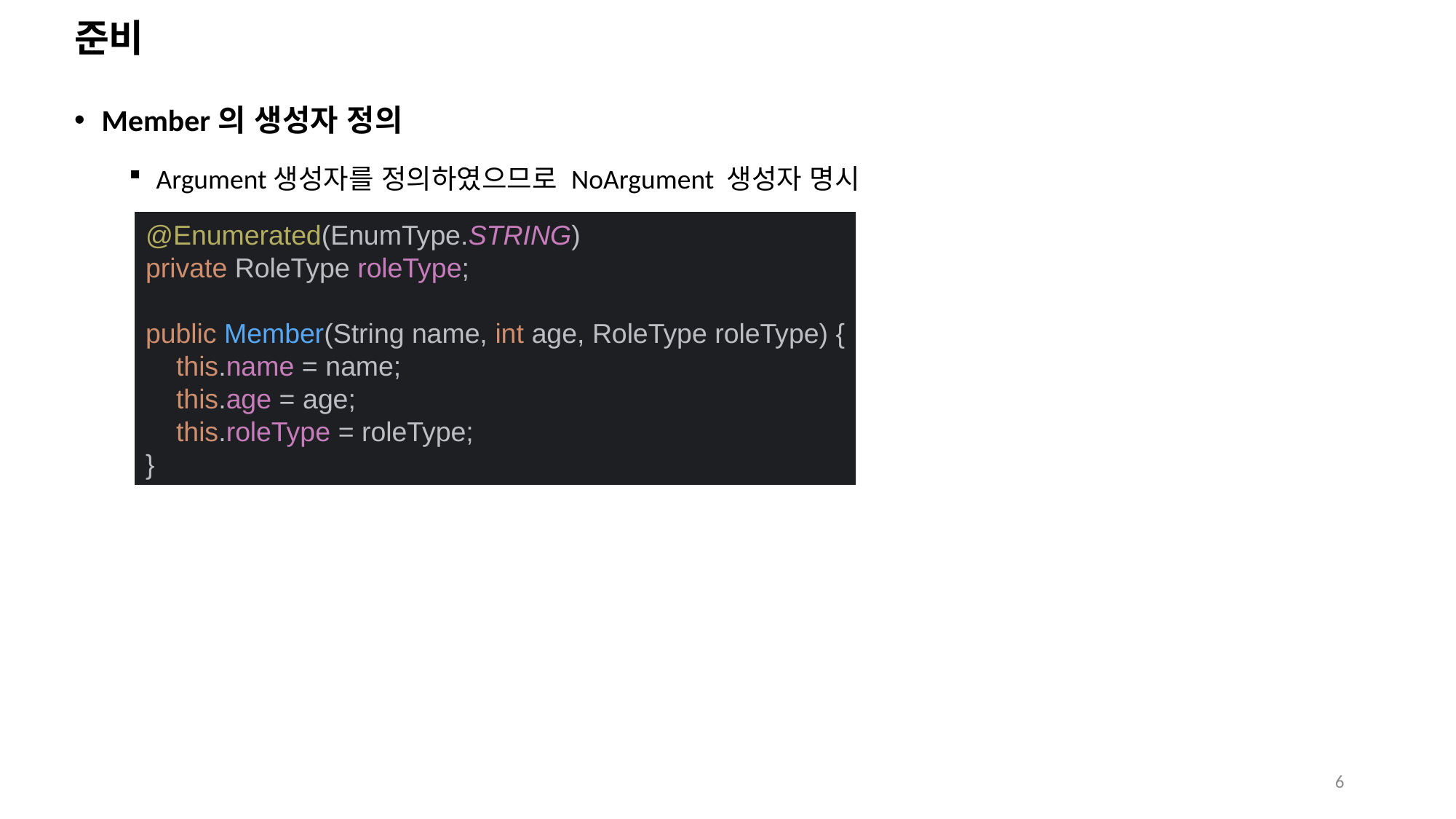

# 준비
Member의 생성자 정의
Argument생성자를 정의하였으므로 NoArgument 생성자 명시
@Enumerated(EnumType.STRING)
private RoleType roleType;
public Member(String name, int age, RoleType roleType) {
    this.name = name;
    this.age = age;
    this.roleType = roleType;
}
6